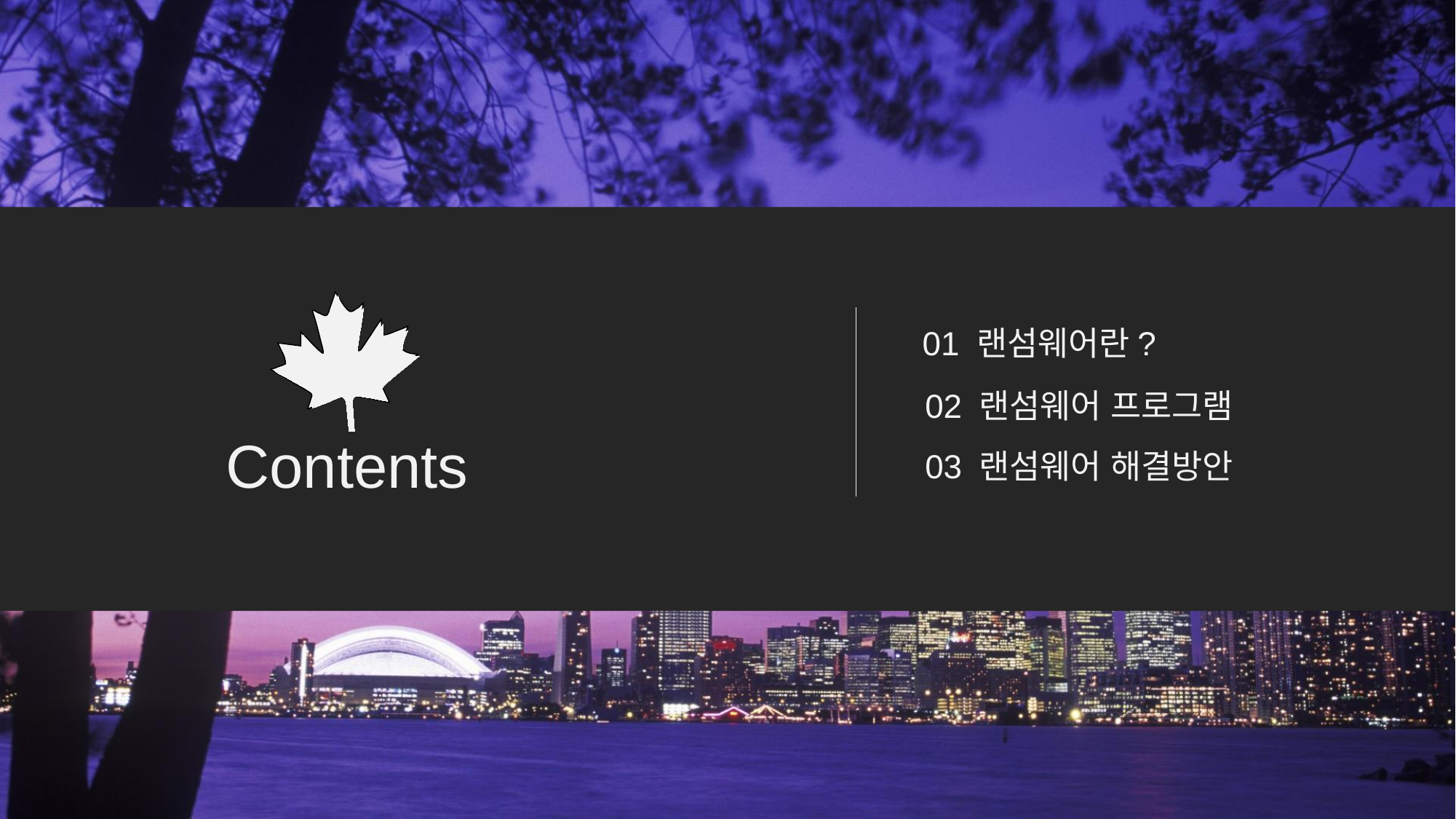

01 랜섬웨어란?
02 랜섬웨어 프로그램
Contents
03 랜섬웨어 해결방안